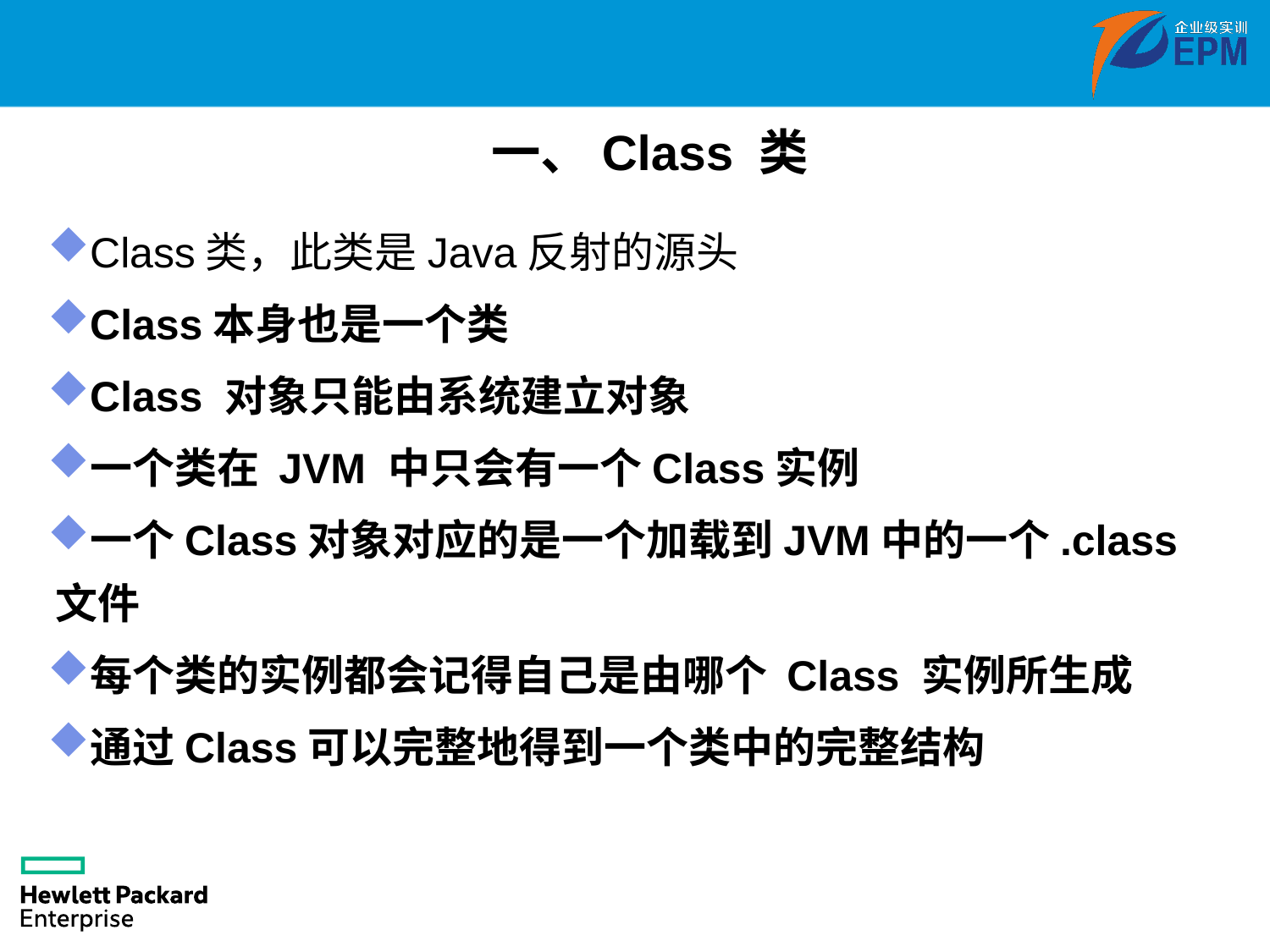

# 一、Class 类
Class类，此类是Java反射的源头
Class本身也是一个类
Class 对象只能由系统建立对象
一个类在 JVM 中只会有一个Class实例
一个Class对象对应的是一个加载到JVM中的一个.class文件
每个类的实例都会记得自己是由哪个 Class 实例所生成
通过Class可以完整地得到一个类中的完整结构